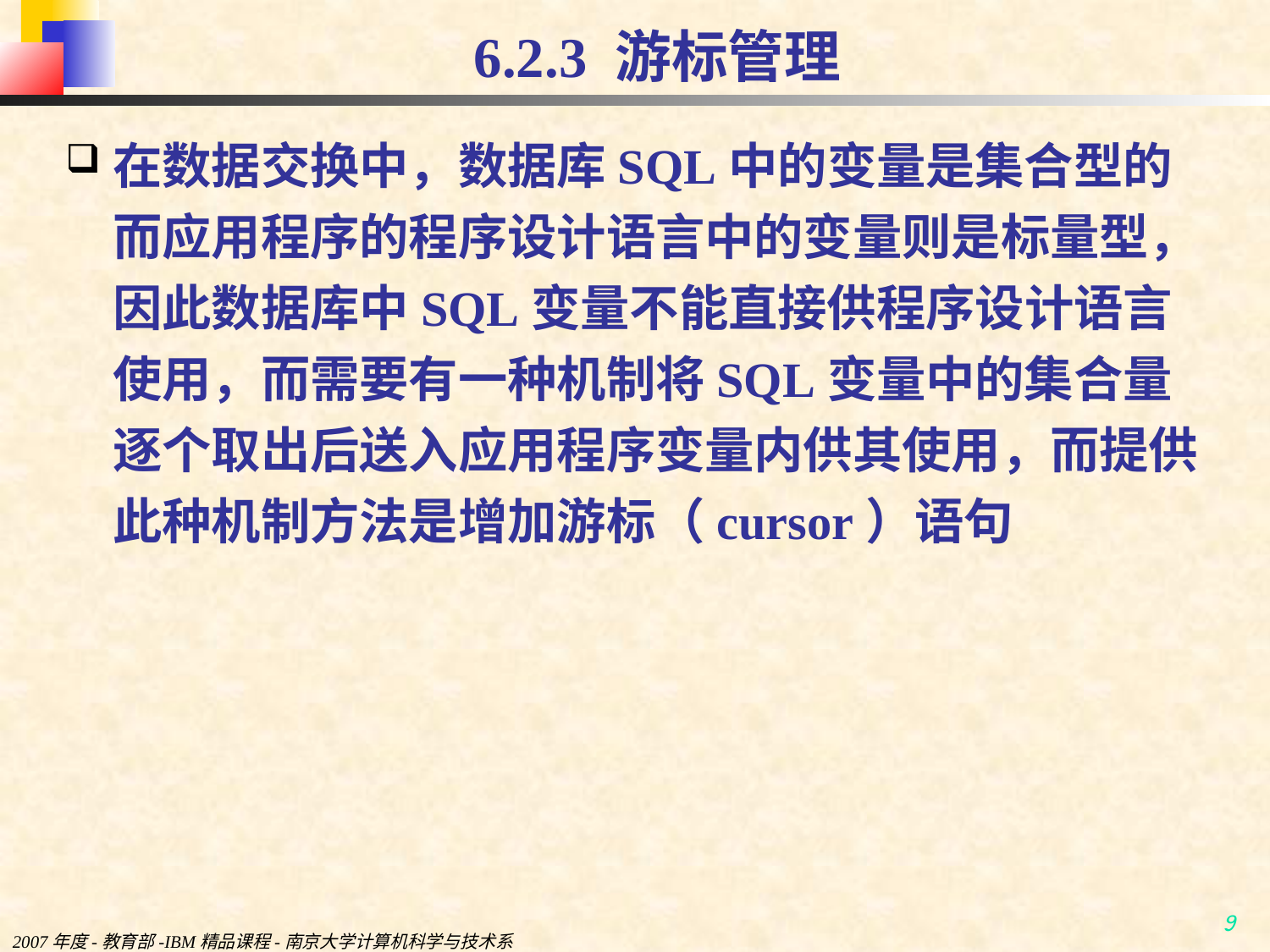

# 6.2.3 游标管理
在数据交换中，数据库SQL中的变量是集合型的而应用程序的程序设计语言中的变量则是标量型，因此数据库中SQL变量不能直接供程序设计语言使用，而需要有一种机制将SQL变量中的集合量逐个取出后送入应用程序变量内供其使用，而提供此种机制方法是增加游标（cursor）语句
9
2007年度-教育部-IBM精品课程-南京大学计算机科学与技术系